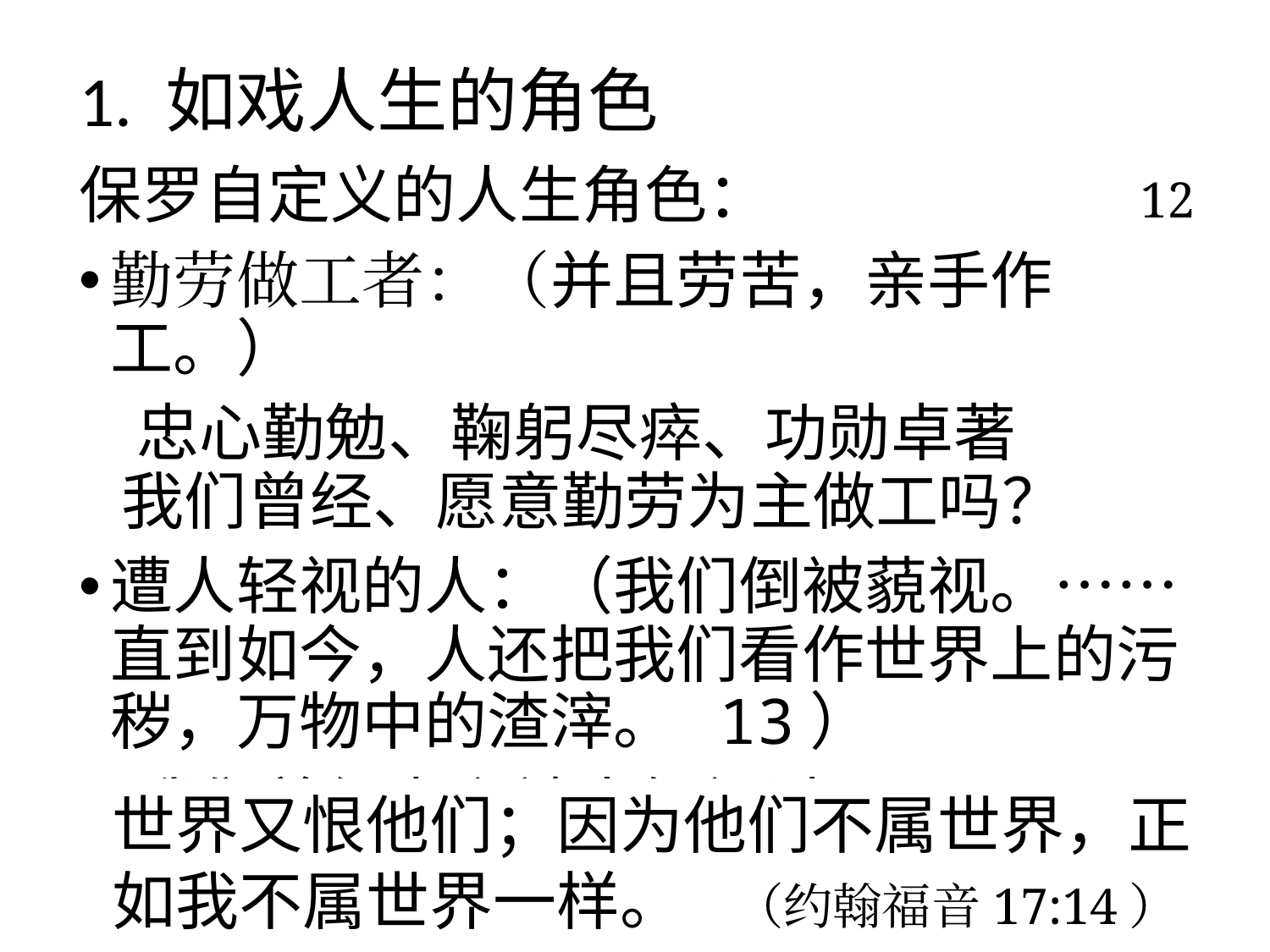

# 1. 如戏人生的角色
保罗自定义的人生角色：                         12
勤劳做工者：（并且劳苦，亲手作工。）
   忠心勤勉、鞠躬尽瘁、功勋卓著
   我们曾经、愿意勤劳为主做工吗？
遭人轻视的人：（我们倒被藐视。……直到如今，人还把我们看作世界上的污秽，万物中的渣滓。  13）
   我们曾经为主被人轻视过吗？
世界又恨他们；因为他们不属世界，正如我不属世界一样。    （约翰福音17:14）
7